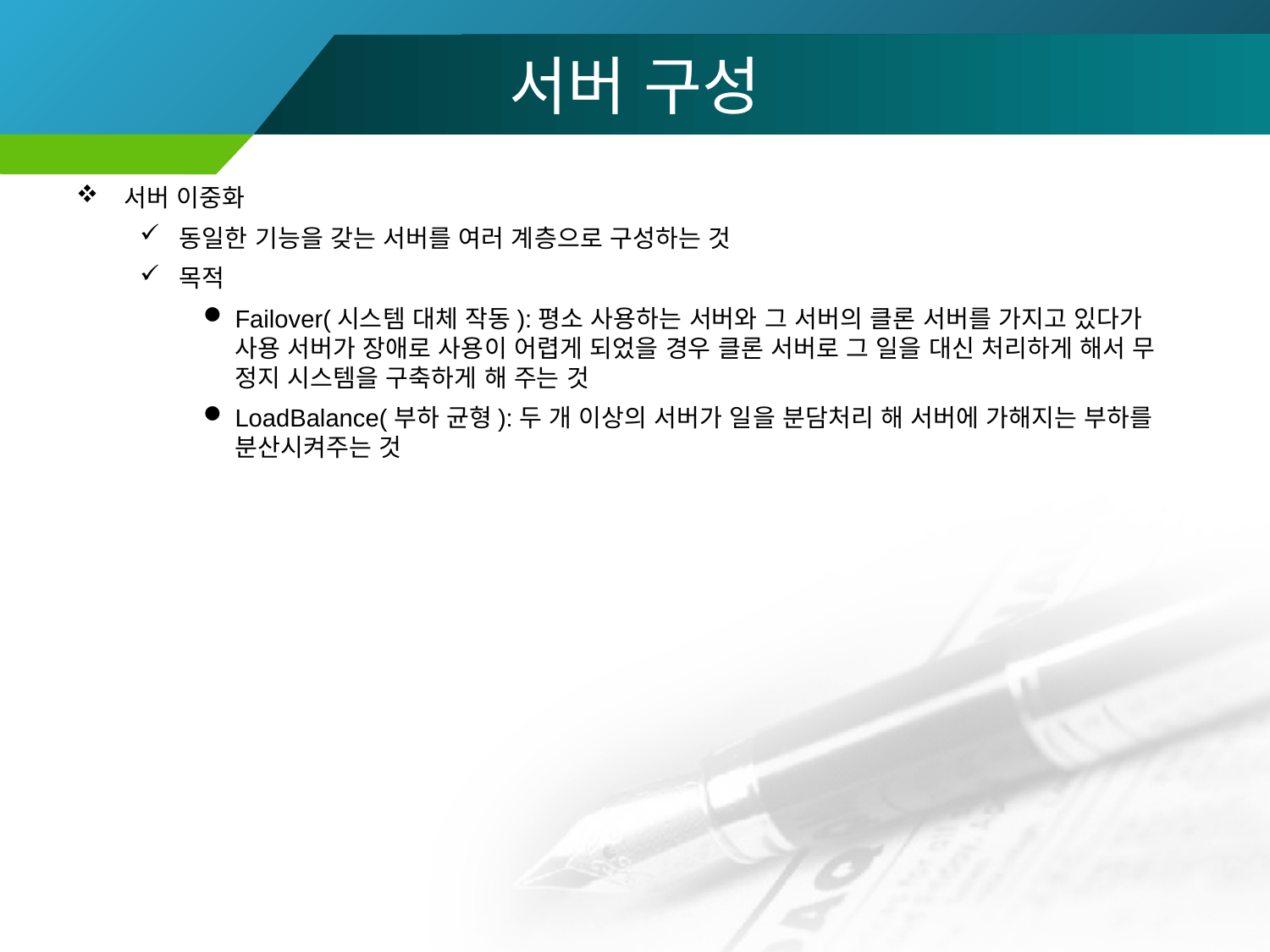

# 서버 구성
서버 이중화
동일한 기능을 갖는 서버를 여러 계층으로 구성하는 것
목적
Failover(시스템 대체 작동):평소 사용하는 서버와 그 서버의 클론 서버를 가지고 있다가 사용 서버가 장애로 사용이 어렵게 되었을 경우 클론 서버로 그 일을 대신 처리하게 해서 무 정지 시스템을 구축하게 해 주는 것
LoadBalance(부하 균형):두 개 이상의 서버가 일을 분담처리 해 서버에 가해지는 부하를 분산시켜주는 것